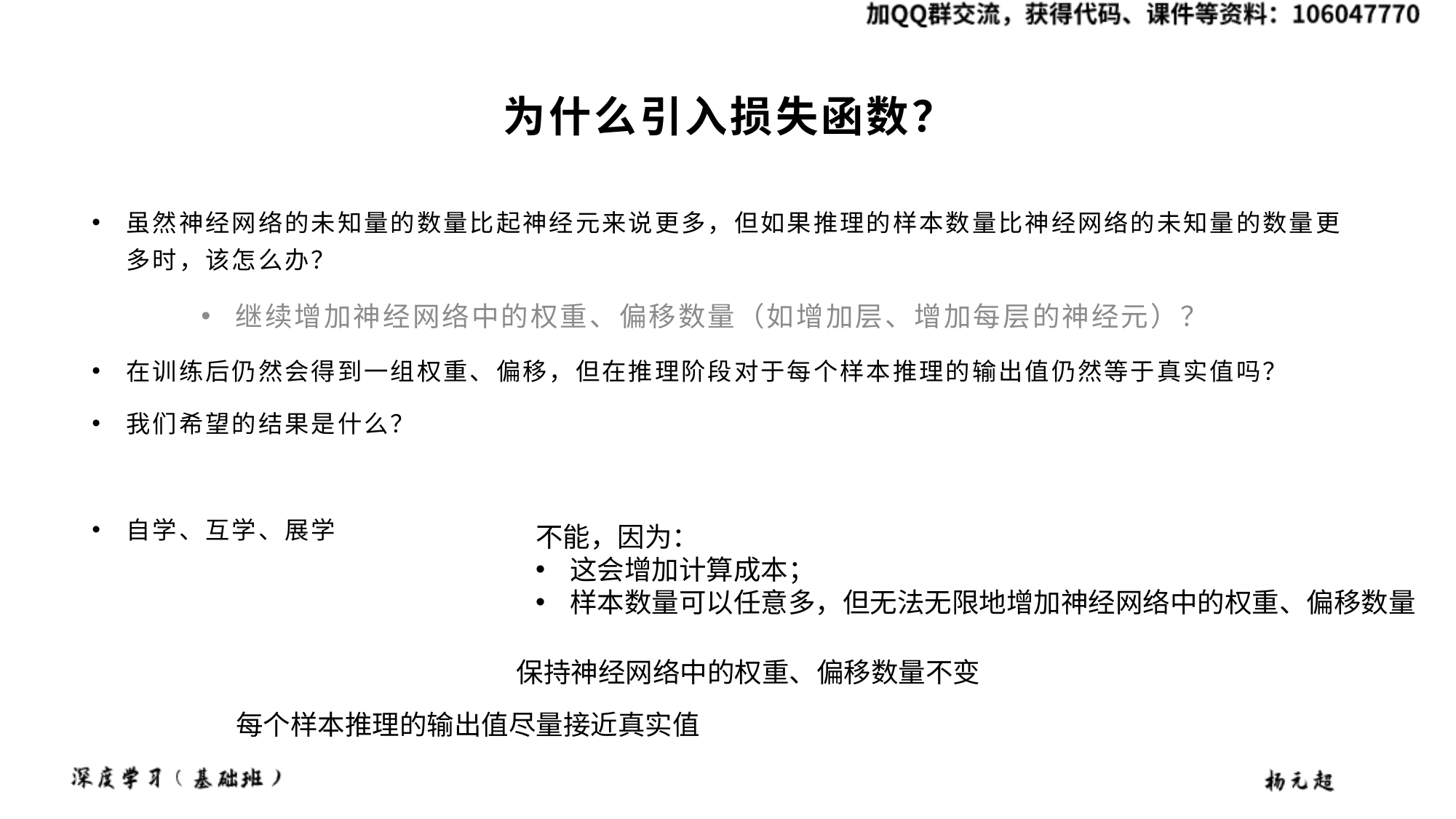

# 为什么引入损失函数？
虽然神经网络的未知量的数量比起神经元来说更多，但如果推理的样本数量比神经网络的未知量的数量更多时，该怎么办？
继续增加神经网络中的权重、偏移数量（如增加层、增加每层的神经元）？
在训练后仍然会得到一组权重、偏移，但在推理阶段对于每个样本推理的输出值仍然等于真实值吗？
我们希望的结果是什么？

自学、互学、展学

不能，因为：
这会增加计算成本；
样本数量可以任意多，但无法无限地增加神经网络中的权重、偏移数量
保持神经网络中的权重、偏移数量不变
每个样本推理的输出值尽量接近真实值